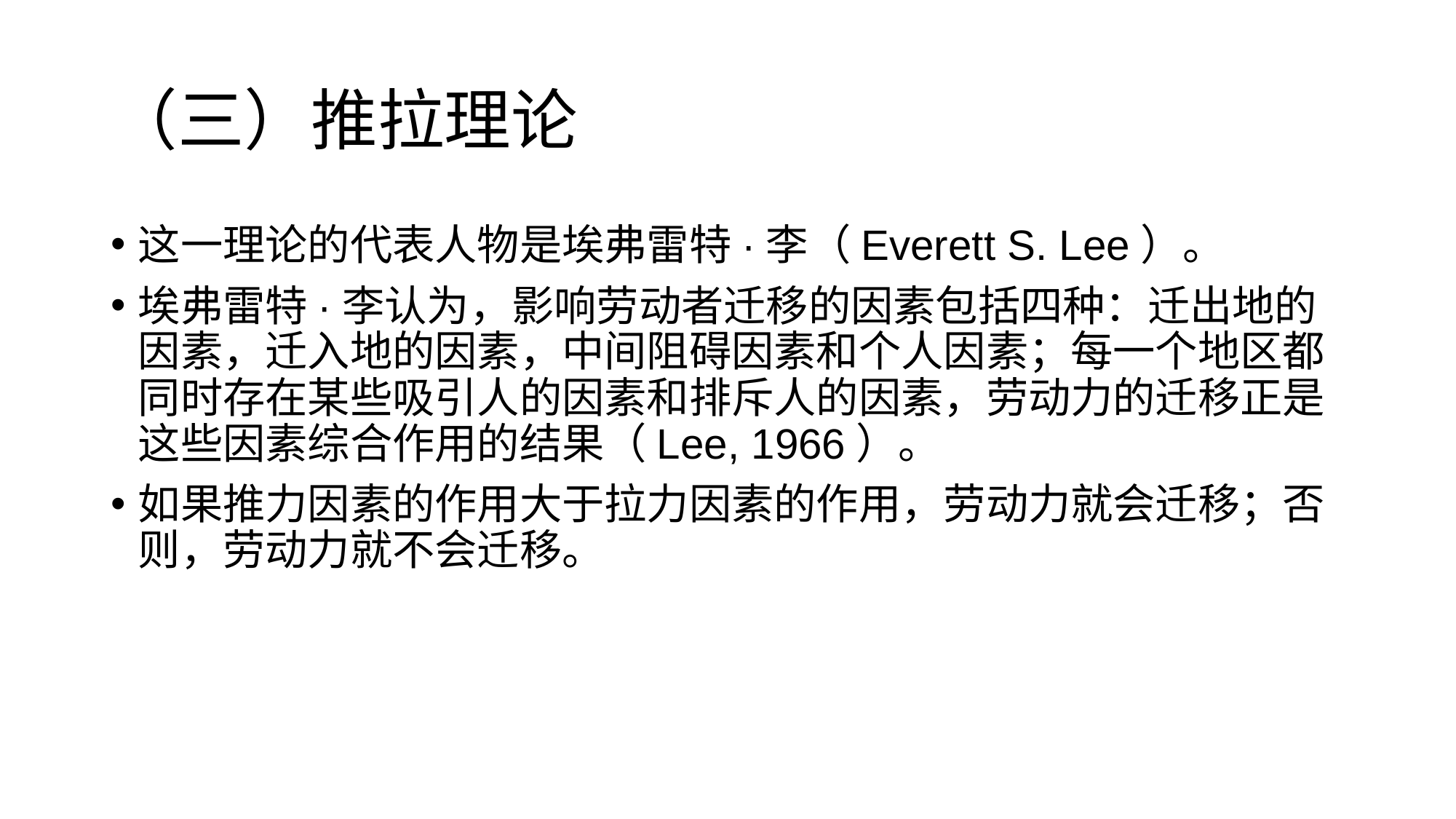

# （三）推拉理论
这一理论的代表人物是埃弗雷特·李（Everett S. Lee）。
埃弗雷特·李认为，影响劳动者迁移的因素包括四种：迁出地的因素，迁入地的因素，中间阻碍因素和个人因素；每一个地区都同时存在某些吸引人的因素和排斥人的因素，劳动力的迁移正是这些因素综合作用的结果（Lee, 1966）。
如果推力因素的作用大于拉力因素的作用，劳动力就会迁移；否则，劳动力就不会迁移。